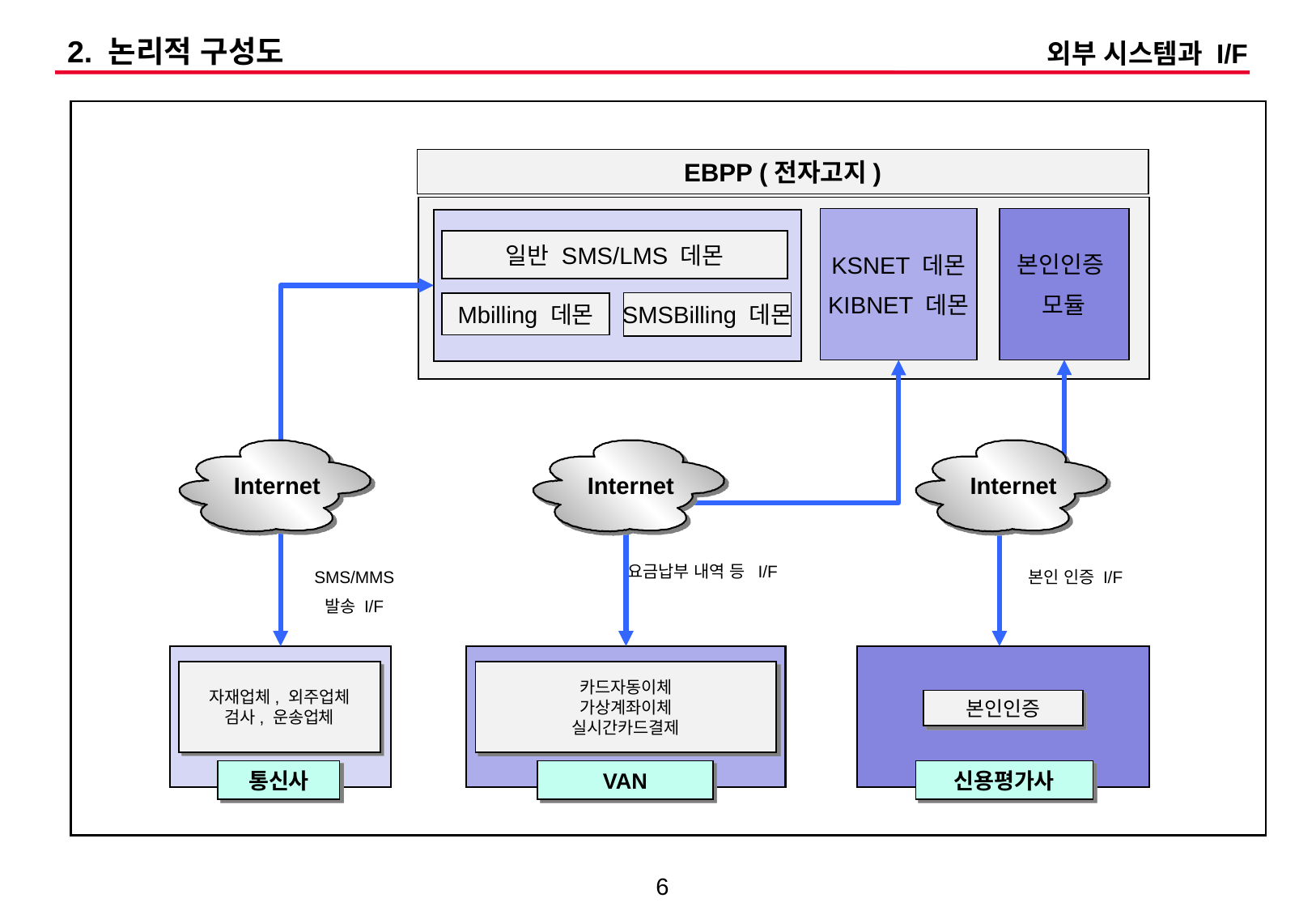

# 2. 논리적 구성도
외부 시스템과 I/F
|  |
| --- |
EBPP (전자고지)

KSNET 데몬
KIBNET 데몬
본인인증
모듈

일반 SMS/LMS 데몬
SMSBilling 데몬
Mbilling 데몬

Internet

Internet

Internet
요금납부 내역 등  I/F
SMS/MMS
발송 I/F
본인 인증 I/F

자재업체, 외주업체
검사, 운송업체
카드자동이체
가상계좌이체
실시간카드결제
본인인증
통신사
VAN
신용평가사